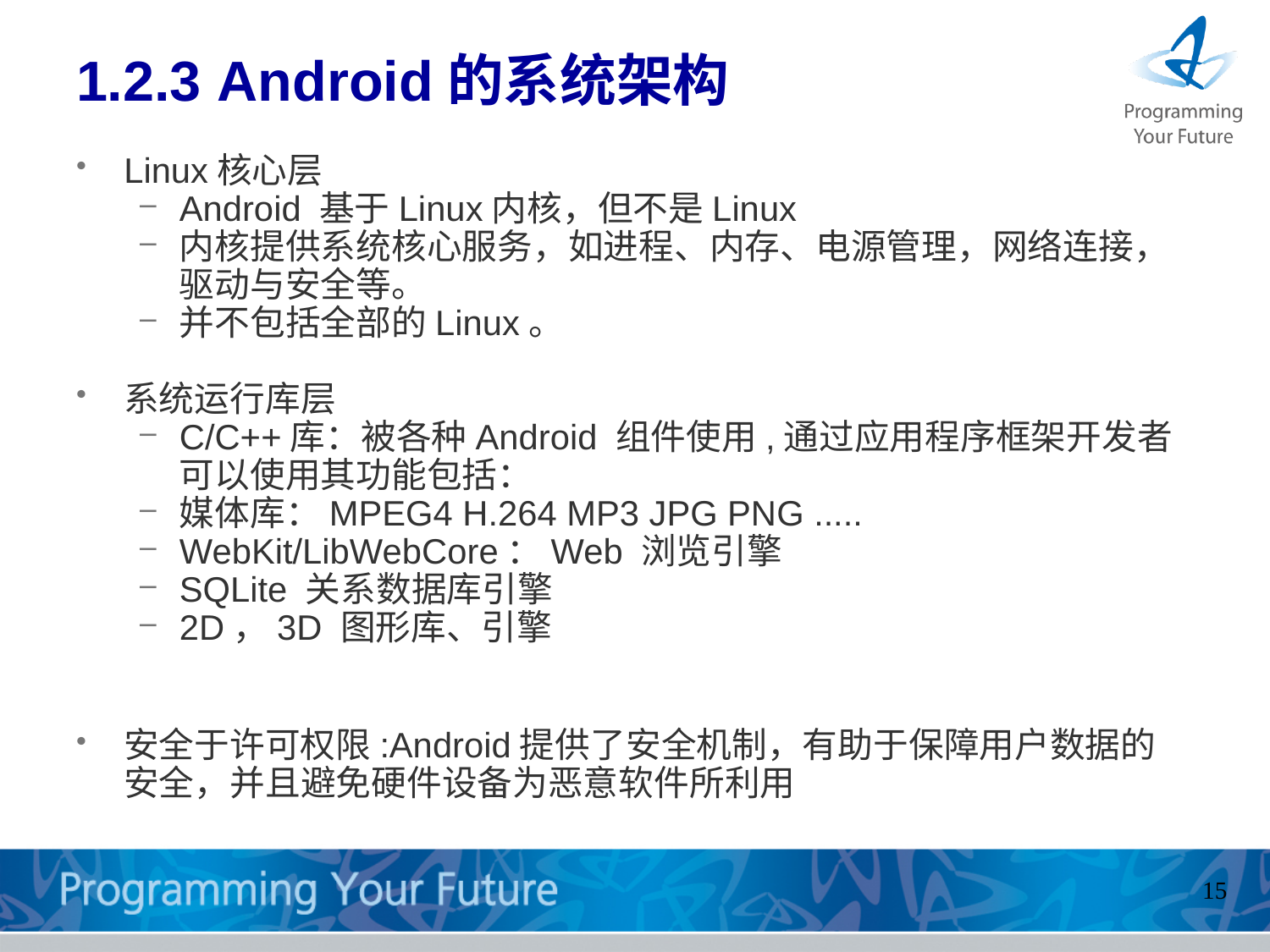

# 1.2.3 Android的系统架构
Linux核心层
Android 基于Linux内核，但不是Linux
内核提供系统核心服务，如进程、内存、电源管理，网络连接，驱动与安全等。
并不包括全部的Linux。

系统运行库层
C/C++库：被各种Android 组件使用,通过应用程序框架开发者可以使用其功能包括：
媒体库：MPEG4 H.264 MP3 JPG PNG .....
WebKit/LibWebCore：Web 浏览引擎
SQLite 关系数据库引擎
2D，3D 图形库、引擎

安全于许可权限:Android提供了安全机制，有助于保障用户数据的安全，并且避免硬件设备为恶意软件所利用